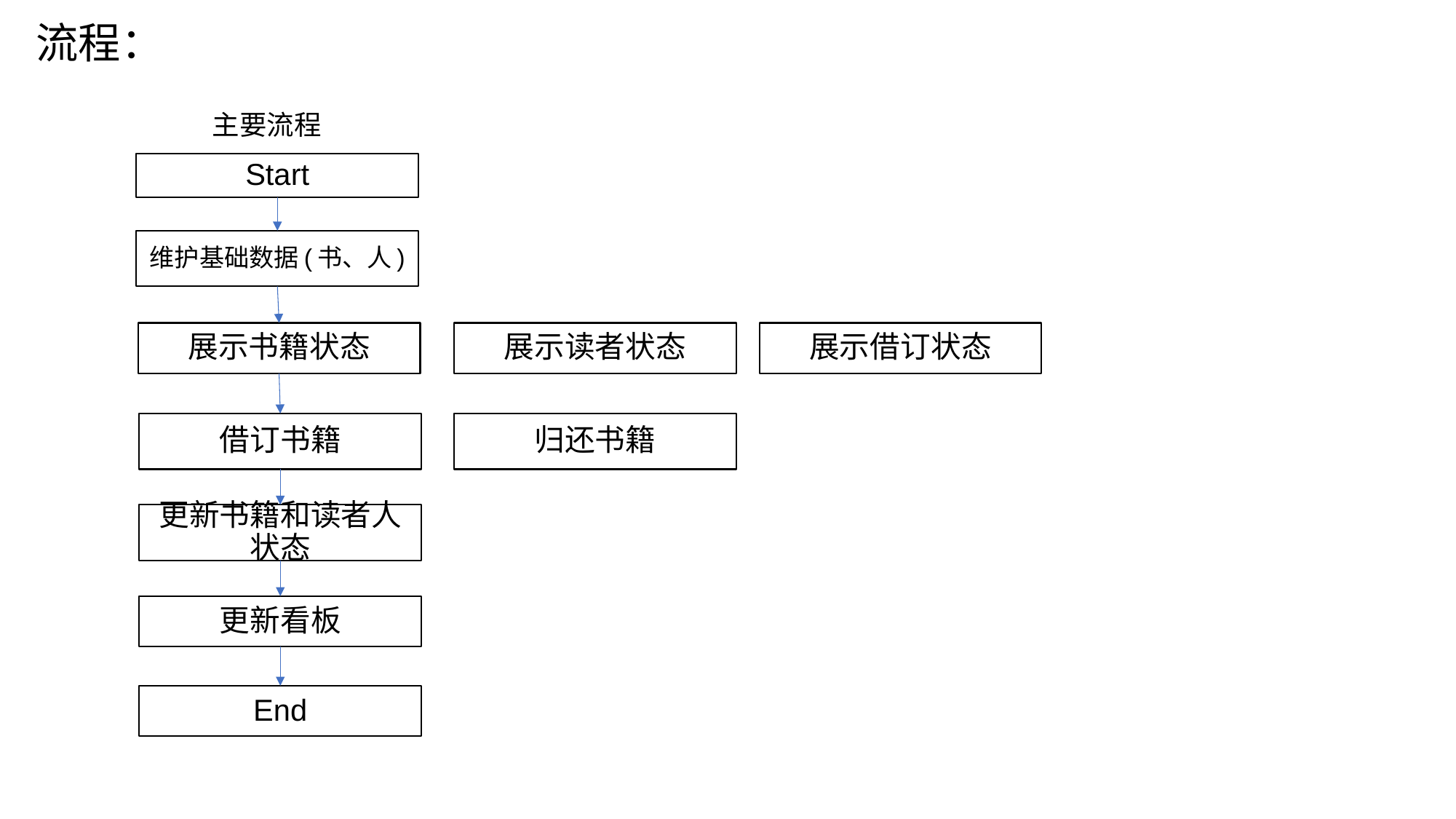

# 流程：
主要流程
Start
维护基础数据(书、人)
展示借订状态
展示书籍状态
展示读者状态
借订书籍
归还书籍
更新书籍和读者人状态
更新看板
End